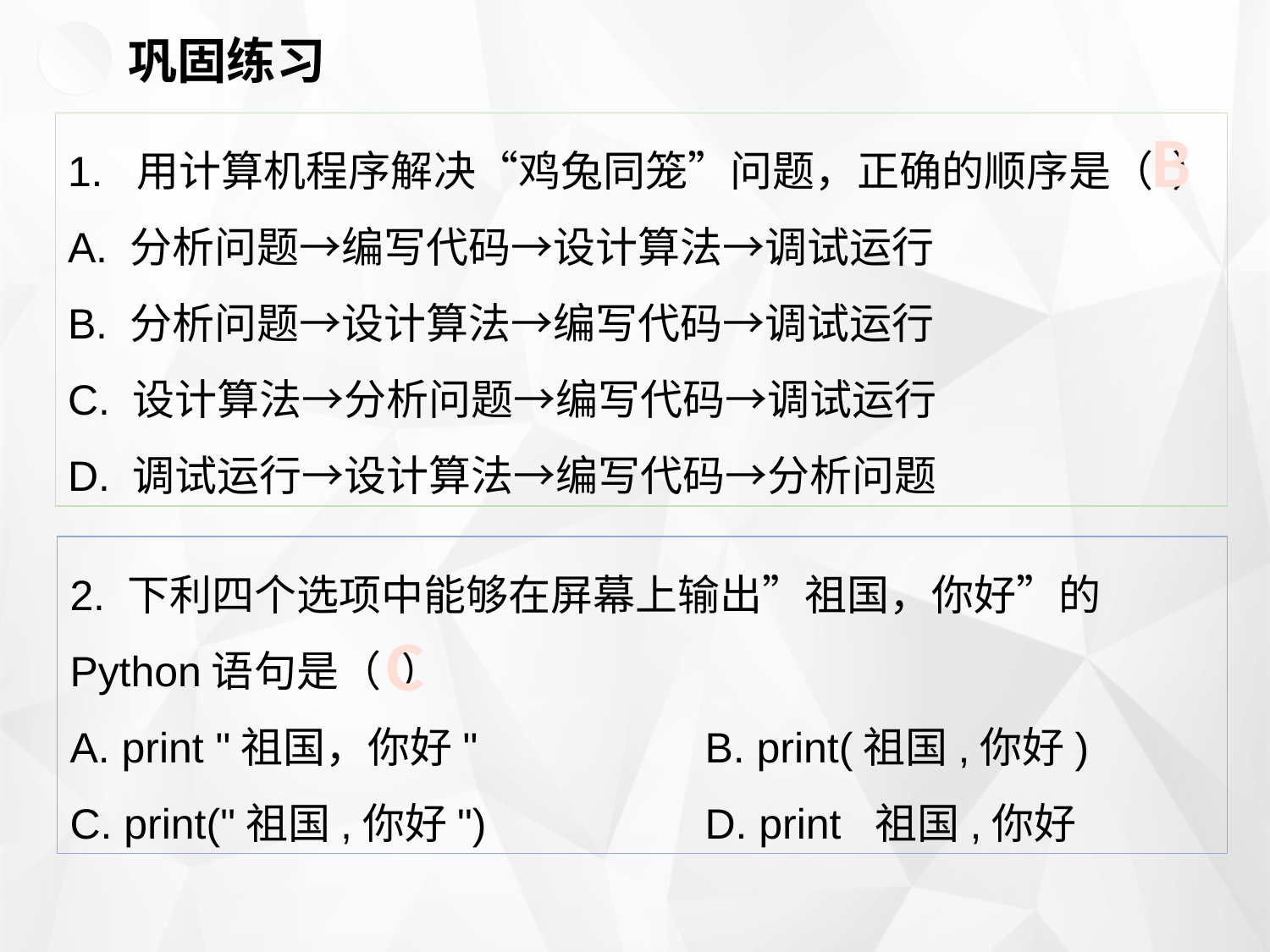

巩固练习
B
1.  用计算机程序解决“鸡兔同笼”问题，正确的顺序是（  ）
A. 分析问题→编写代码→设计算法→调试运行
B. 分析问题→设计算法→编写代码→调试运行
C. 设计算法→分析问题→编写代码→调试运行
D. 调试运行→设计算法→编写代码→分析问题
2. 下利四个选项中能够在屏幕上输出”祖国，你好”的Python语句是（  ）
A. print "祖国，你好" 		B. print(祖国,你好)
C. print("祖国,你好")		D. print  祖国,你好
C